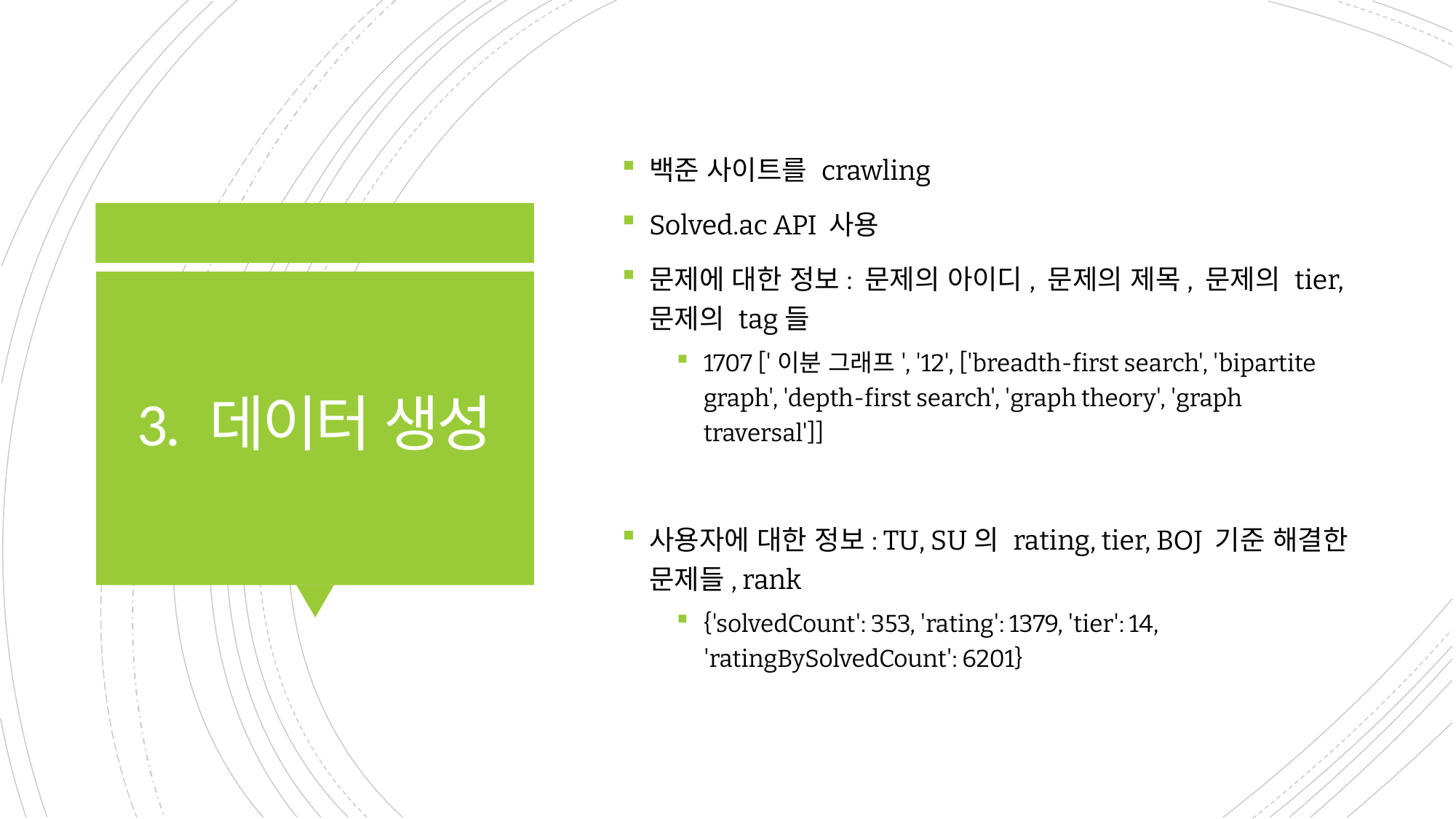

백준 사이트를 crawling
Solved.ac API 사용
문제에 대한 정보: 문제의 아이디, 문제의 제목, 문제의 tier, 문제의 tag들
1707 ['이분 그래프', '12', ['breadth-first search', 'bipartite graph', 'depth-first search', 'graph theory', 'graph traversal']]

사용자에 대한 정보: TU, SU의 rating, tier, BOJ 기준 해결한 문제들, rank
{'solvedCount': 353, 'rating': 1379, 'tier': 14, 'ratingBySolvedCount': 6201}
# 3. 데이터 생성